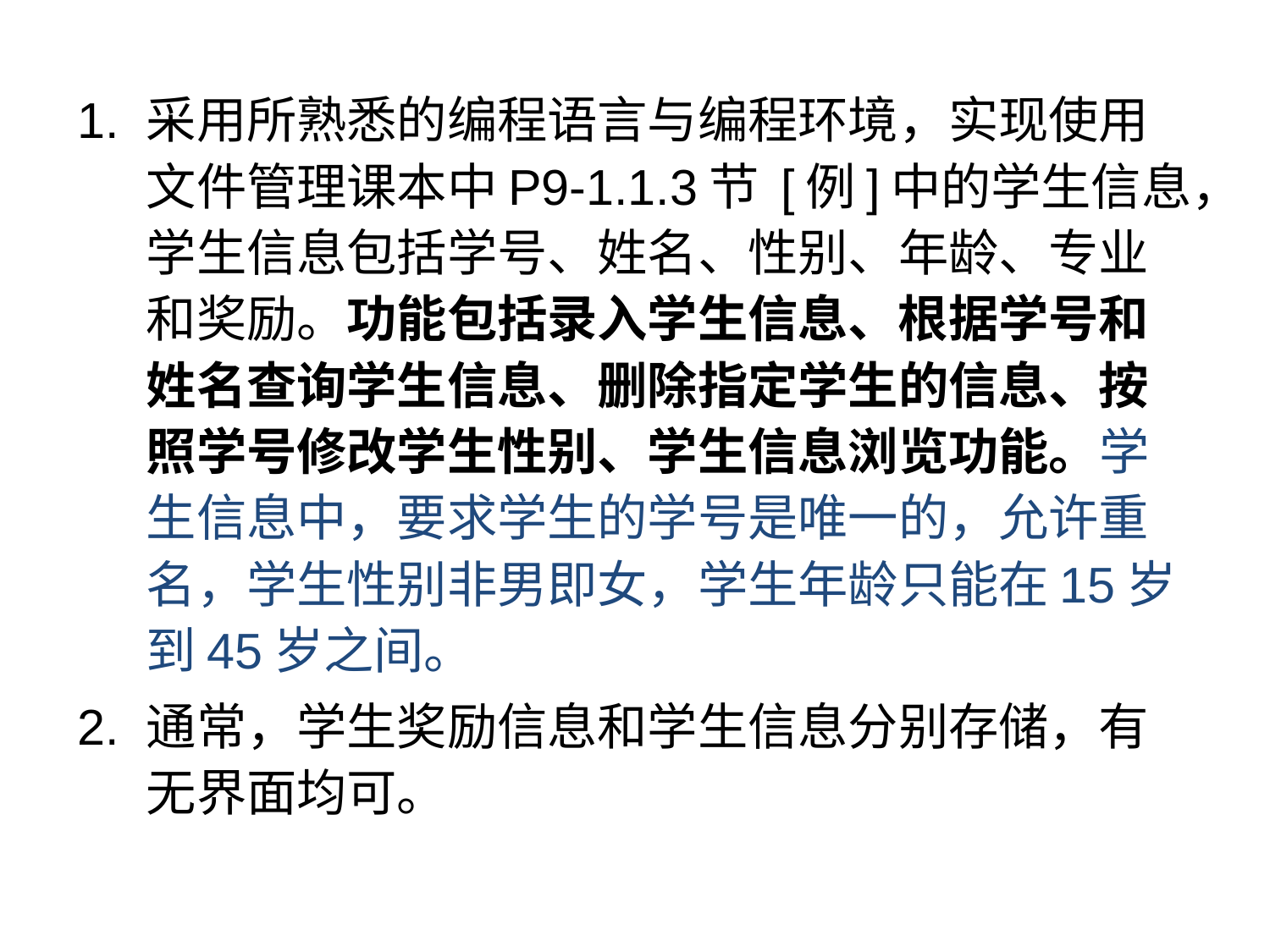

采用所熟悉的编程语言与编程环境，实现使用文件管理课本中P9-1.1.3节 [例]中的学生信息，学生信息包括学号、姓名、性别、年龄、专业和奖励。功能包括录入学生信息、根据学号和姓名查询学生信息、删除指定学生的信息、按照学号修改学生性别、学生信息浏览功能。学生信息中，要求学生的学号是唯一的，允许重名，学生性别非男即女，学生年龄只能在15岁到45岁之间。
通常，学生奖励信息和学生信息分别存储，有无界面均可。